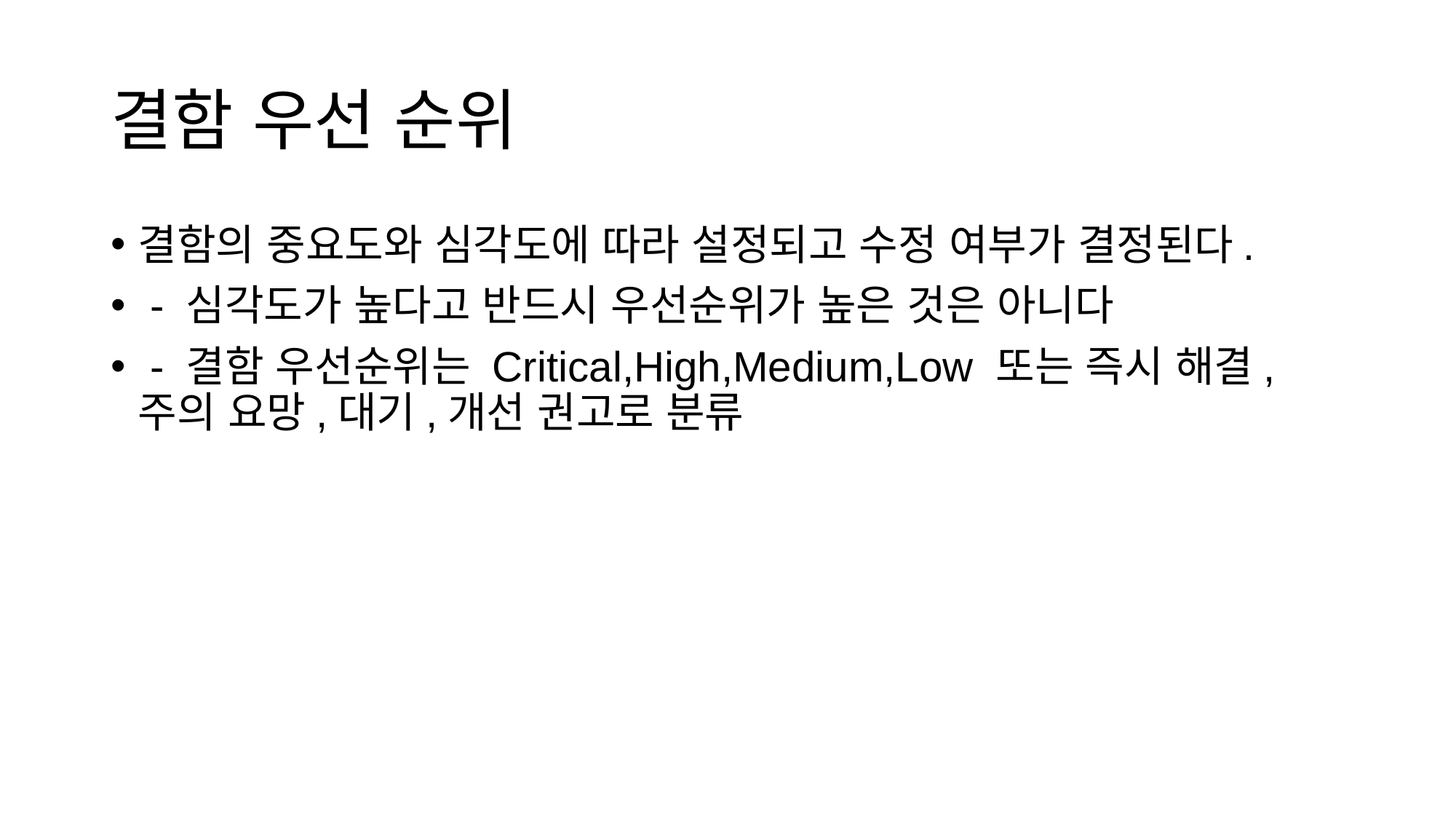

# 결함 우선 순위
결함의 중요도와 심각도에 따라 설정되고 수정 여부가 결정된다.
 - 심각도가 높다고 반드시 우선순위가 높은 것은 아니다
 - 결함 우선순위는 Critical,High,Medium,Low 또는 즉시 해결,주의 요망,대기,개선 권고로 분류